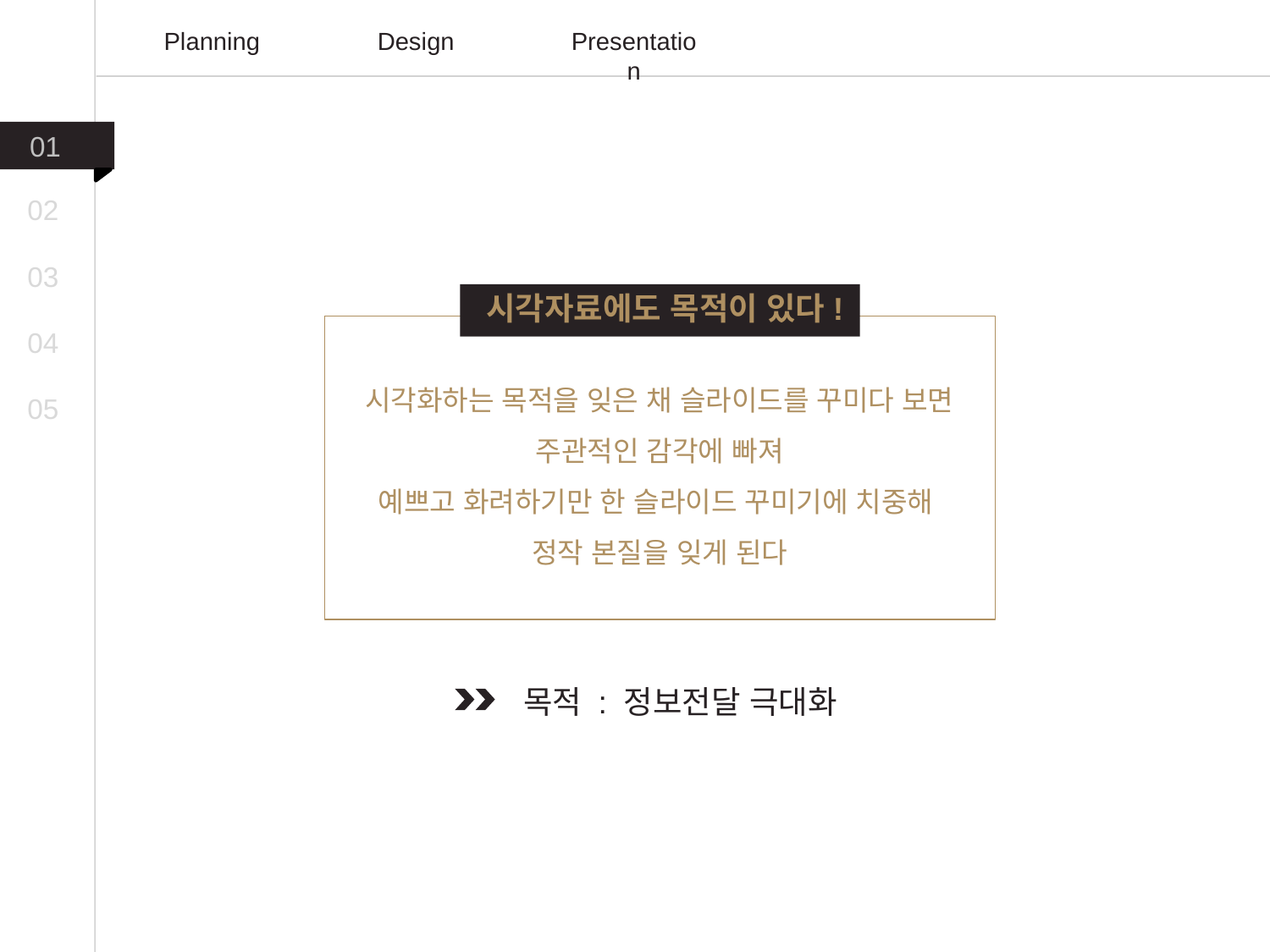

Planning
Design
Presentation

01

02
03
시각자료에도 목적이 있다!

04
시각화하는 목적을 잊은 채 슬라이드를 꾸미다 보면
주관적인 감각에 빠져
예쁘고 화려하기만 한 슬라이드 꾸미기에 치중해
정작 본질을 잊게 된다
05
목적 : 정보전달 극대화